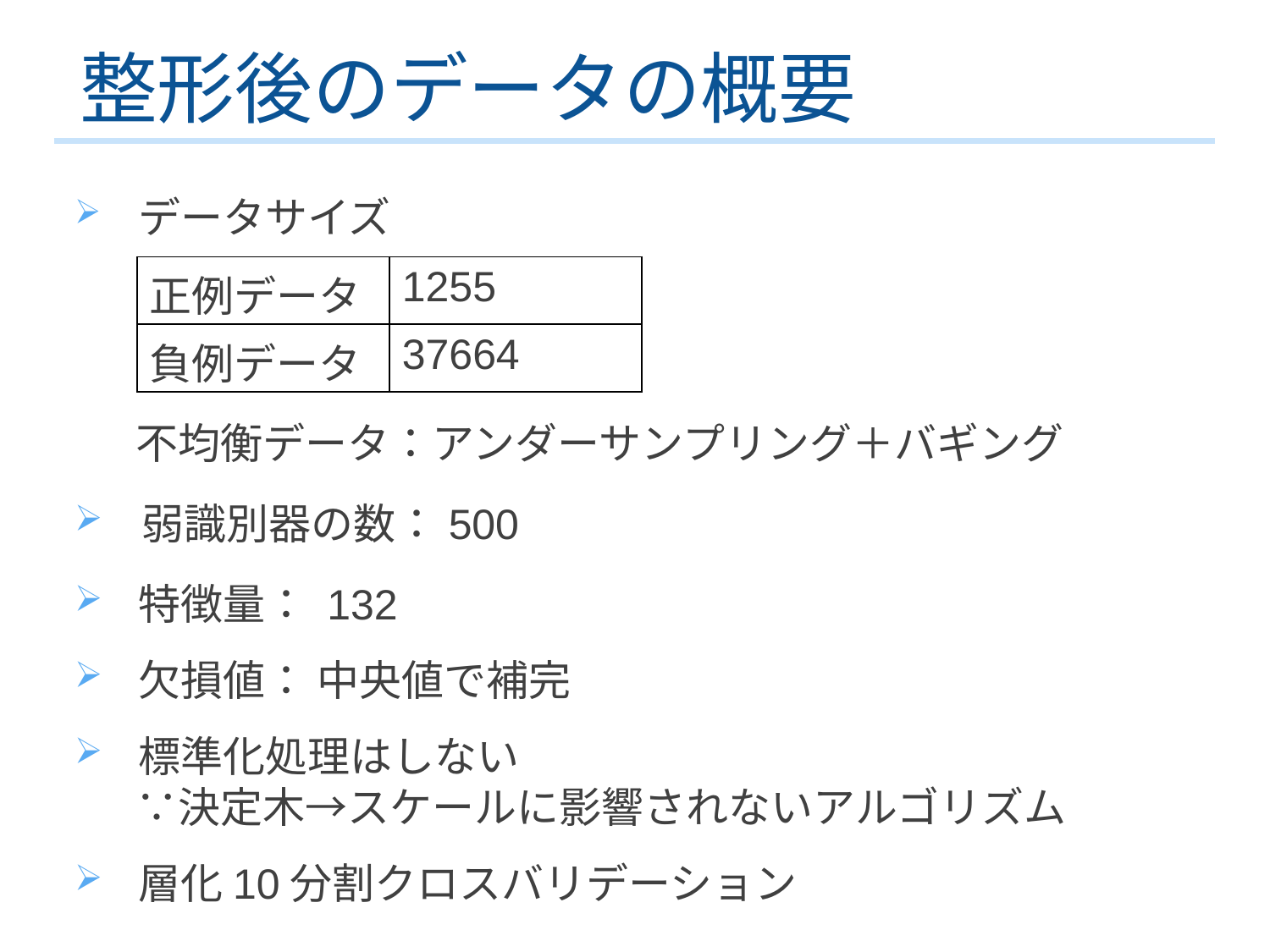

整形後のデータの概要

　  不均衡データ：アンダーサンプリング＋バギング

 弱識別器の数：500

特徴量： 132

欠損値： 中央値で補完

標準化処理はしない
　  ∵決定木→スケールに影響されないアルゴリズム

層化10分割クロスバリデーション
データサイズ
| 正例データ | 1255 |
| --- | --- |
| 負例データ | 37664 |